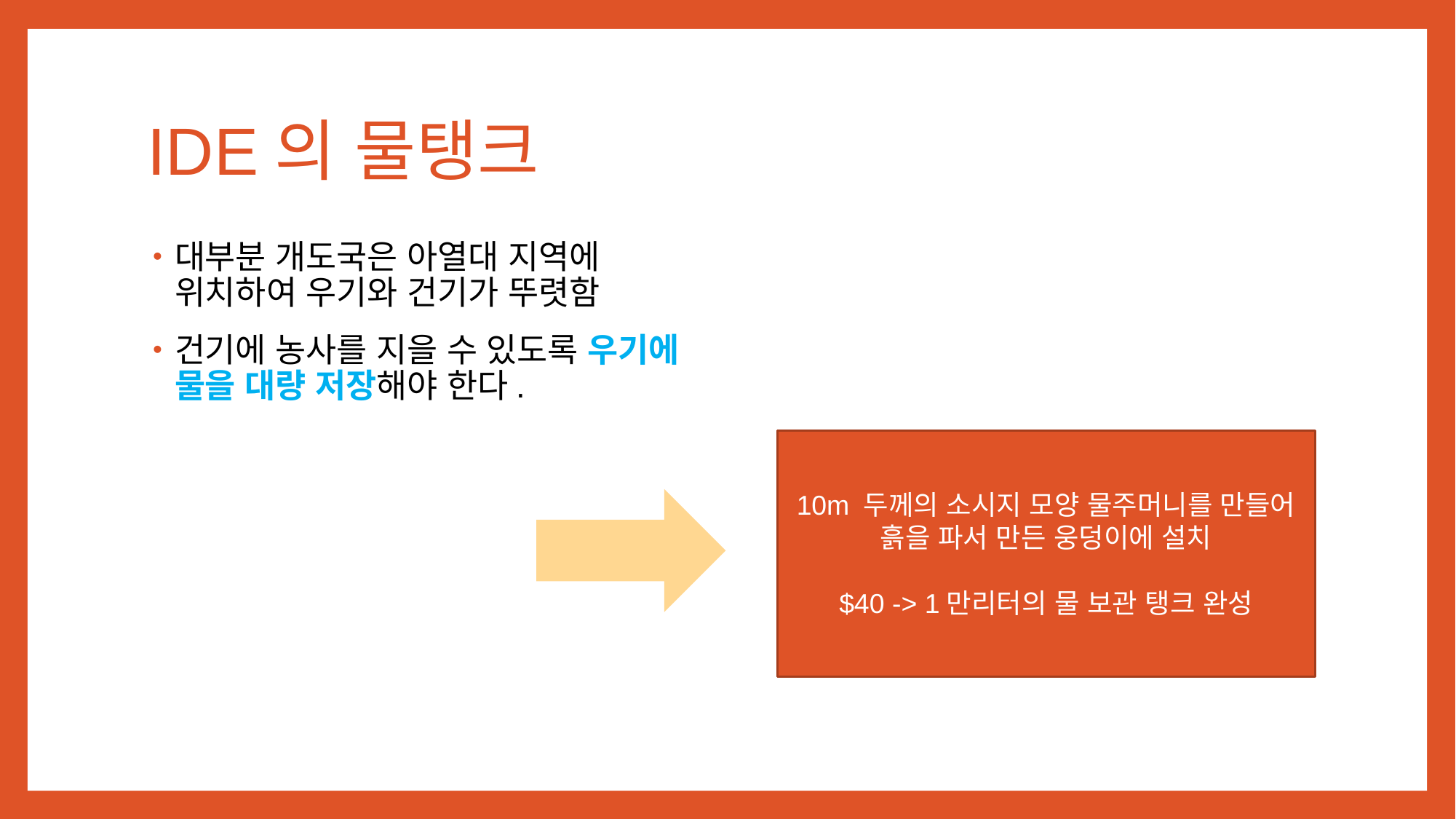

# IDE의 물탱크
대부분 개도국은 아열대 지역에 위치하여 우기와 건기가 뚜렷함
건기에 농사를 지을 수 있도록 우기에 물을 대량 저장해야 한다.

10m 두께의 소시지 모양 물주머니를 만들어 흙을 파서 만든 웅덩이에 설치

$40 -> 1만리터의 물 보관 탱크 완성